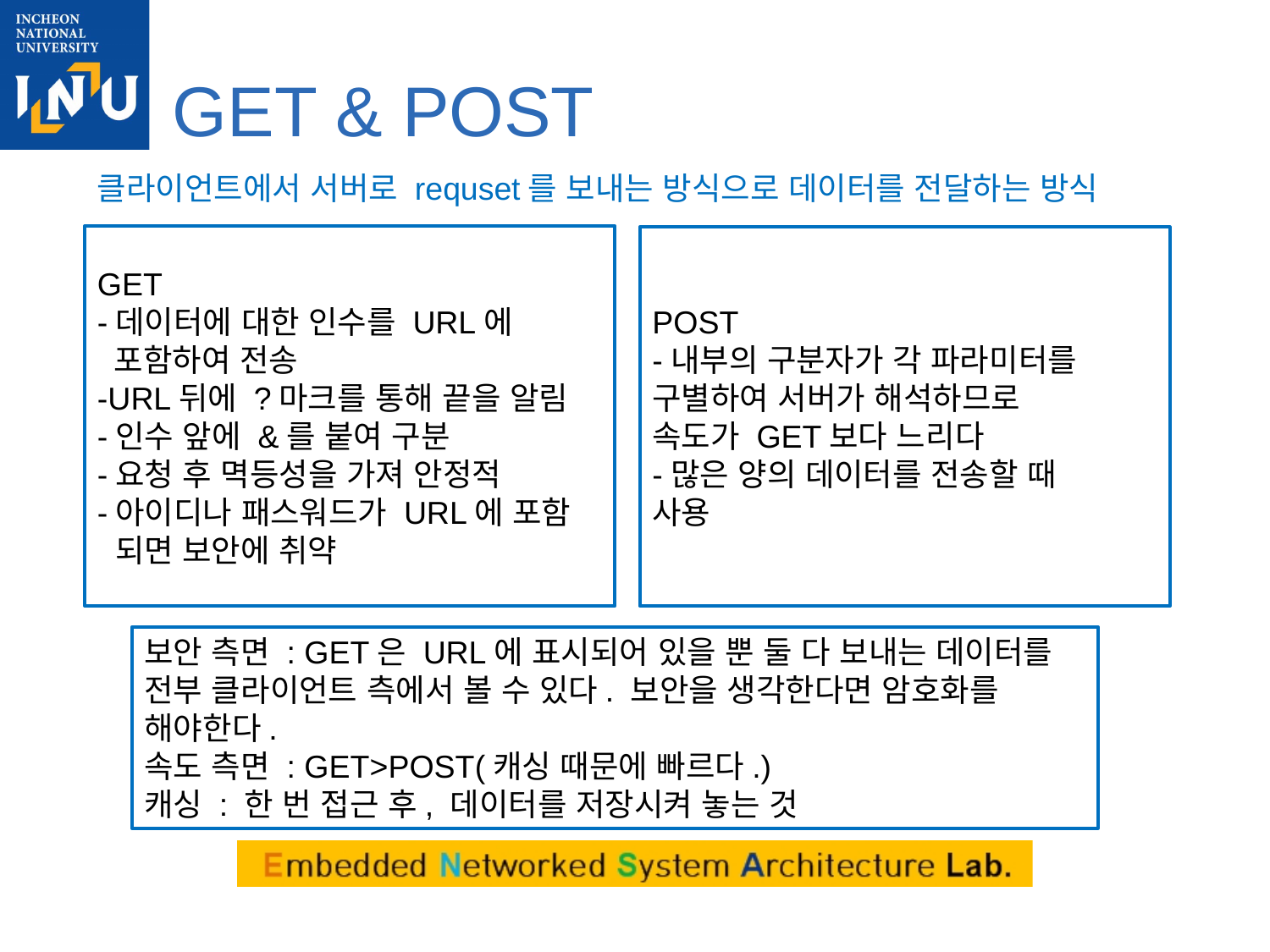

GET & POST
클라이언트에서 서버로 requset를 보내는 방식으로 데이터를 전달하는 방식
GET
-데이터에 대한 인수를 URL에
 포함하여 전송
-URL뒤에 ?마크를 통해 끝을 알림
-인수 앞에 &를 붙여 구분
-요청 후 멱등성을 가져 안정적
-아이디나 패스워드가 URL에 포함      되면 보안에 취약
POST
-내부의 구분자가 각 파라미터를
구별하여 서버가 해석하므로
속도가 GET보다 느리다
-많은 양의 데이터를 전송할 때
사용
보안 측면 : GET은 URL에 표시되어 있을 뿐 둘 다 보내는 데이터를 전부 클라이언트 측에서 볼 수 있다. 보안을 생각한다면 암호화를 해야한다.
속도 측면 : GET>POST(캐싱 때문에 빠르다.)
캐싱 : 한 번 접근 후, 데이터를 저장시켜 놓는 것